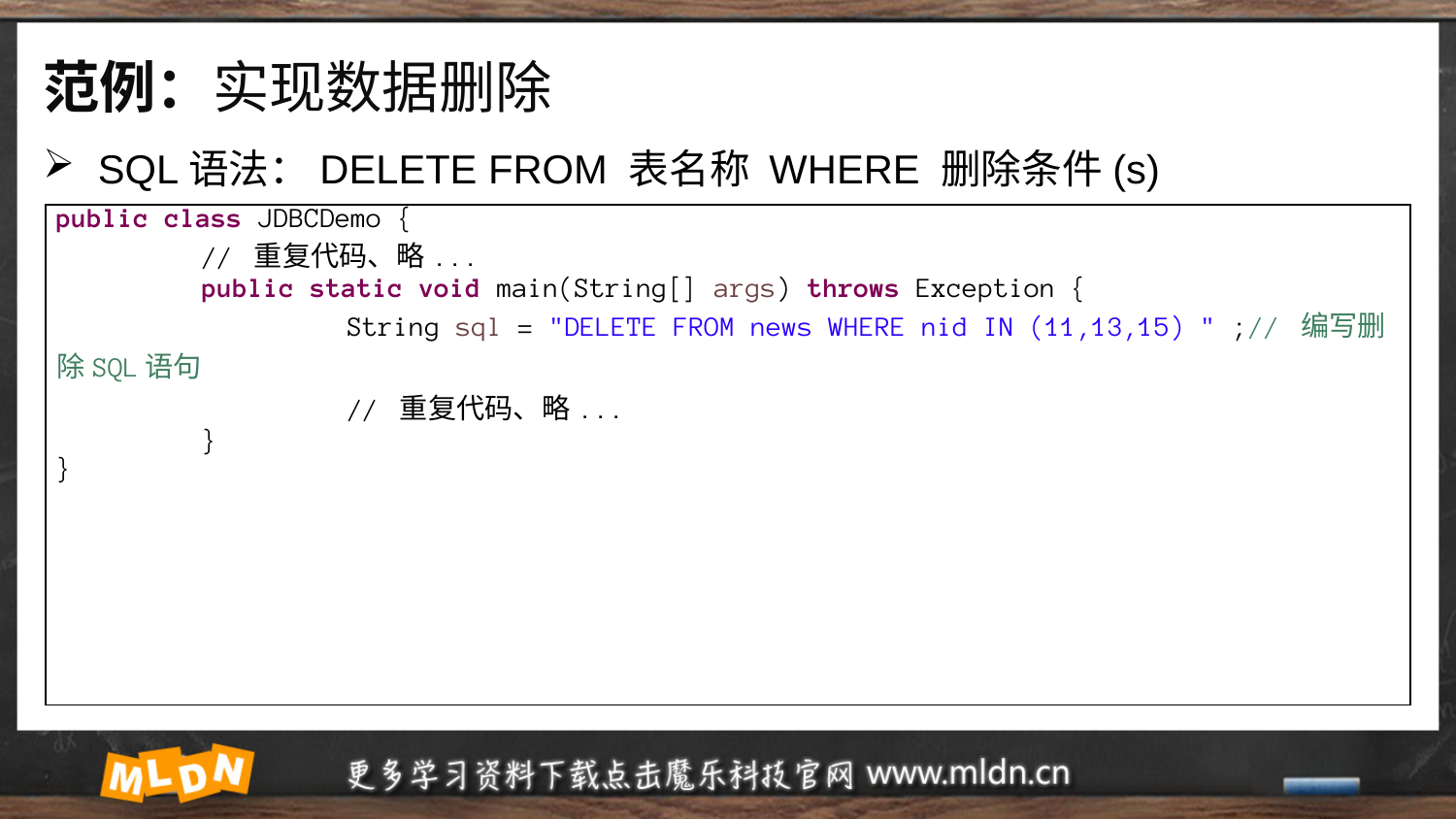

# 范例：实现数据删除
SQL语法：DELETE FROM 表名称 WHERE 删除条件(s)
| public class JDBCDemo { // 重复代码、略... public static void main(String[] args) throws Exception { String sql = "DELETE FROM news WHERE nid IN (11,13,15) " ;// 编写删除SQL语句 // 重复代码、略... } } |
| --- |